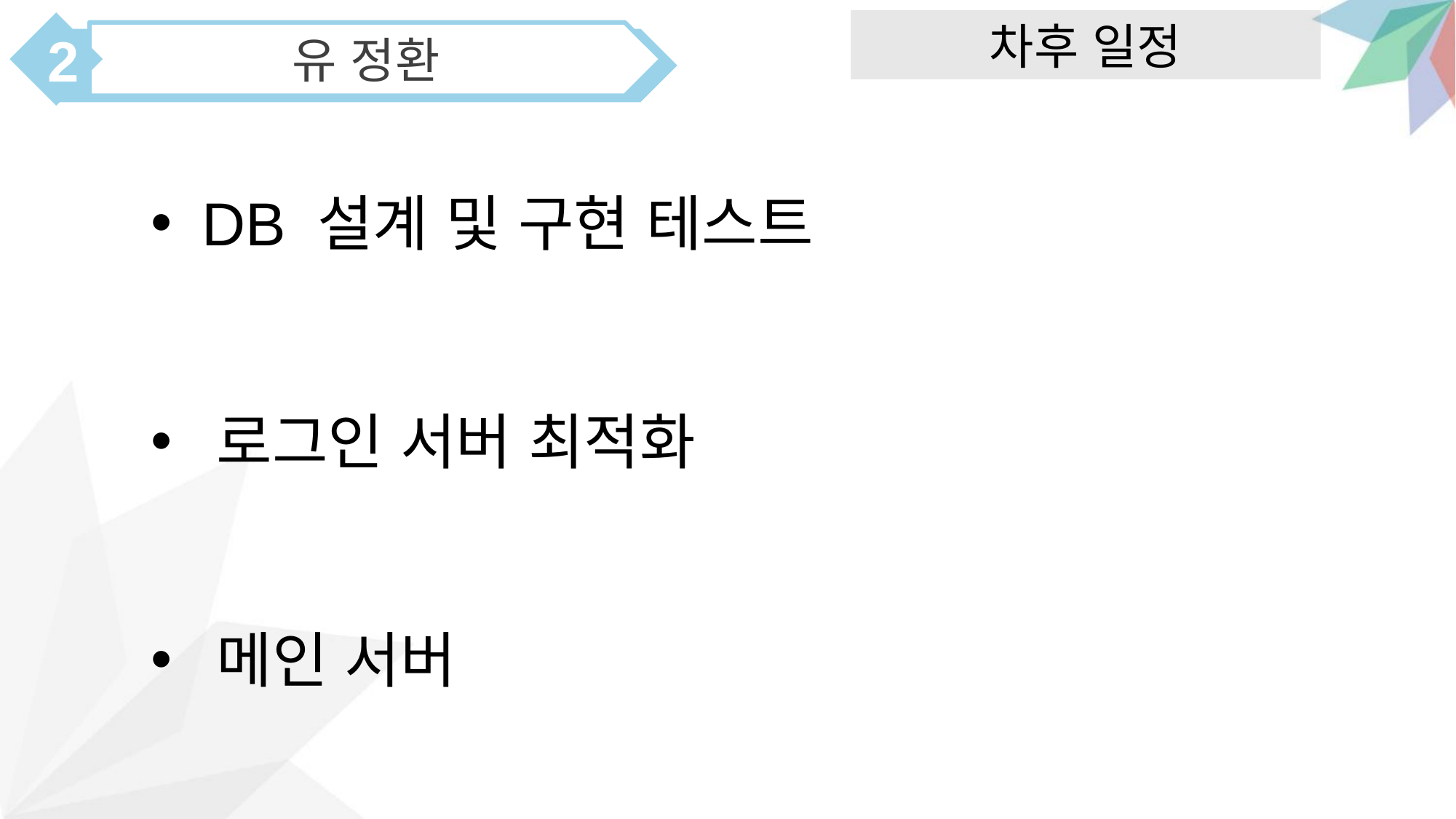

차후 일정
2
유 정환

 DB 설계 및 구현 테스트

 로그인 서버 최적화

 메인 서버